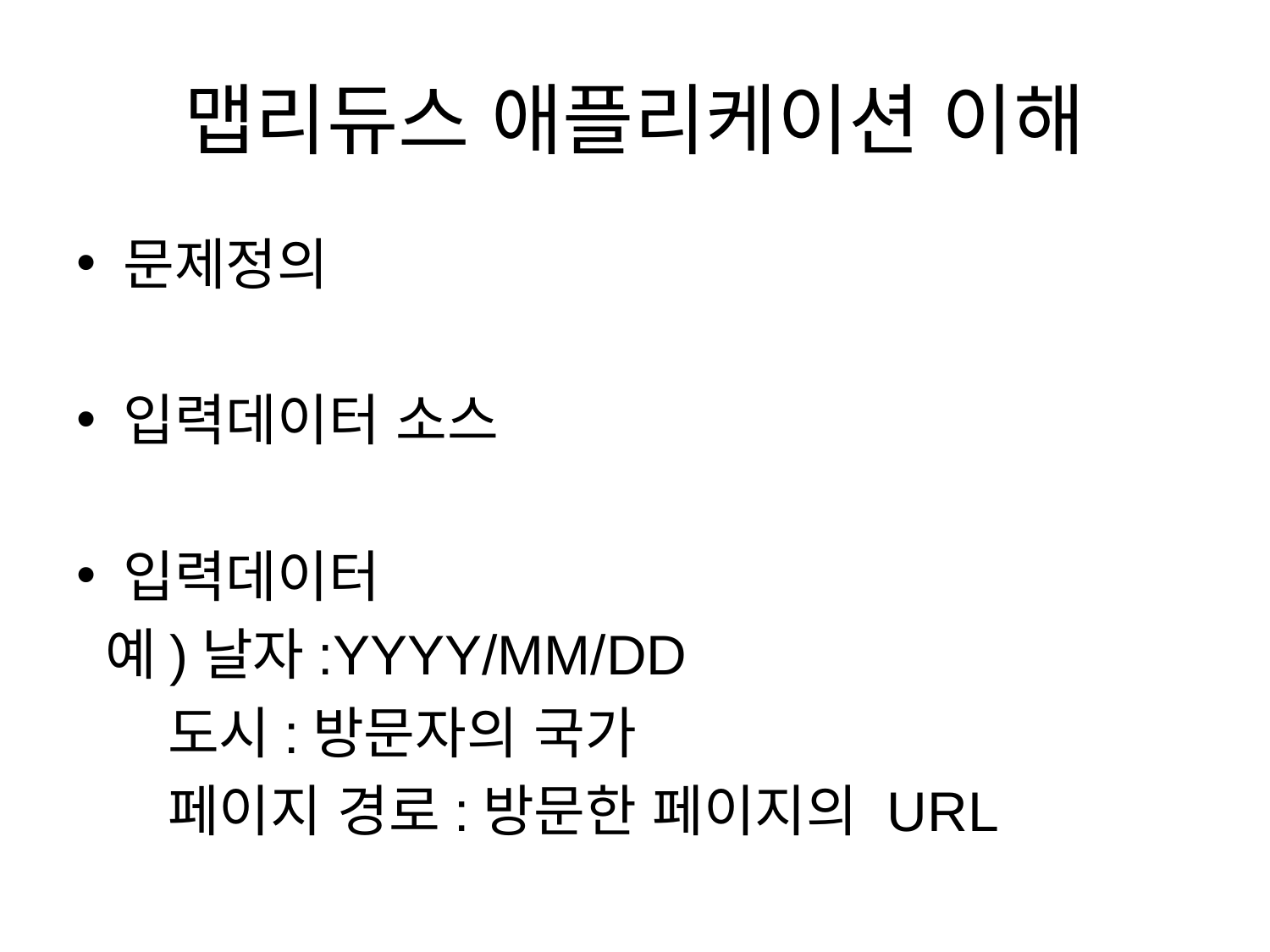

# 맵리듀스 애플리케이션 이해
문제정의

입력데이터 소스

입력데이터
 예)날자:YYYY/MM/DD
     도시:방문자의 국가
     페이지 경로:방문한 페이지의 URL